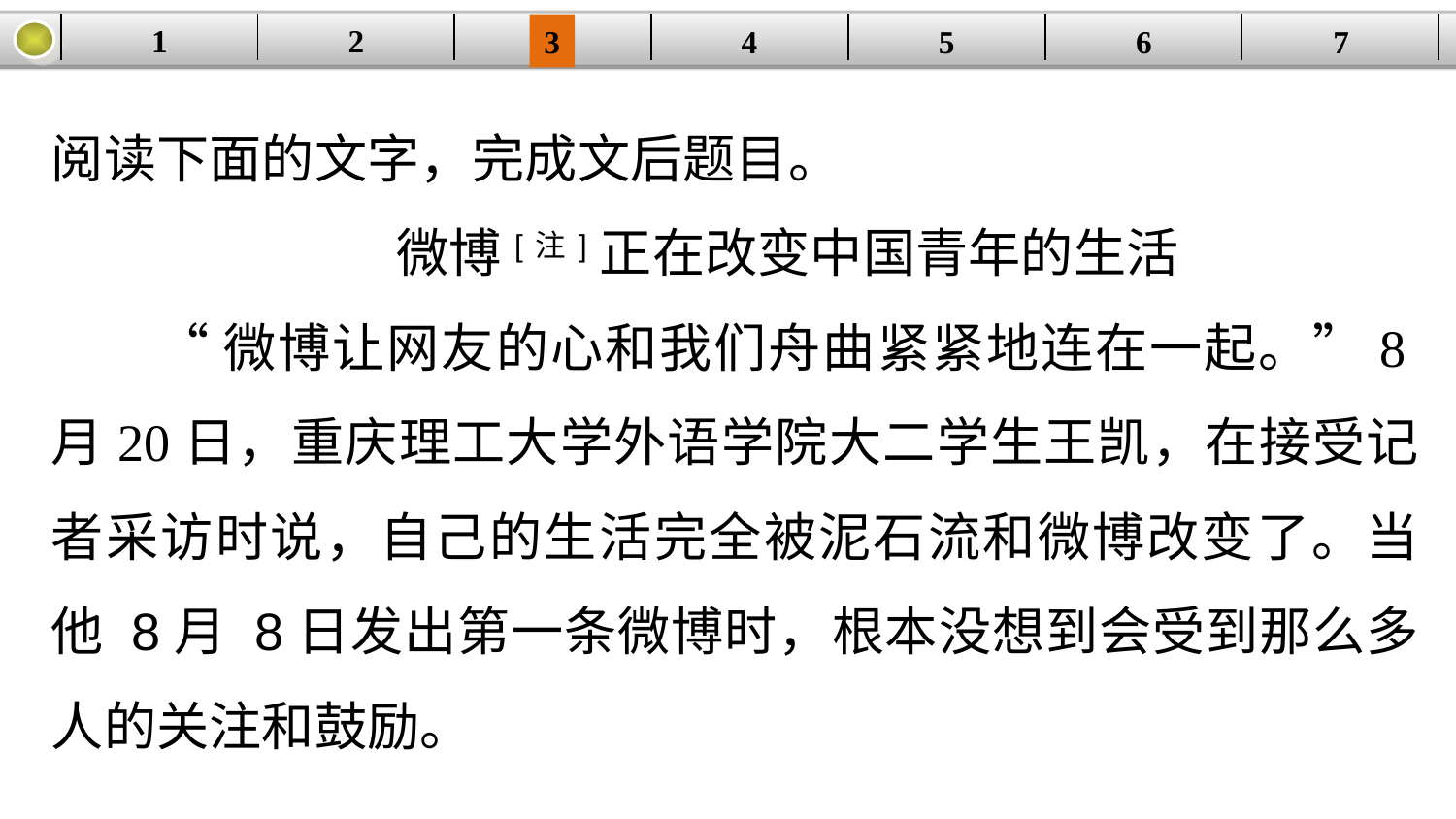

1
2
|  |  |  |  |  |  |  |
| --- | --- | --- | --- | --- | --- | --- |
3
4
5
6
7

阅读下面的文字，完成文后题目。
微博[注]正在改变中国青年的生活
“微博让网友的心和我们舟曲紧紧地连在一起。”8月20日，重庆理工大学外语学院大二学生王凯，在接受记者采访时说，自己的生活完全被泥石流和微博改变了。当他 8月 8日发出第一条微博时，根本没想到会受到那么多人的关注和鼓励。